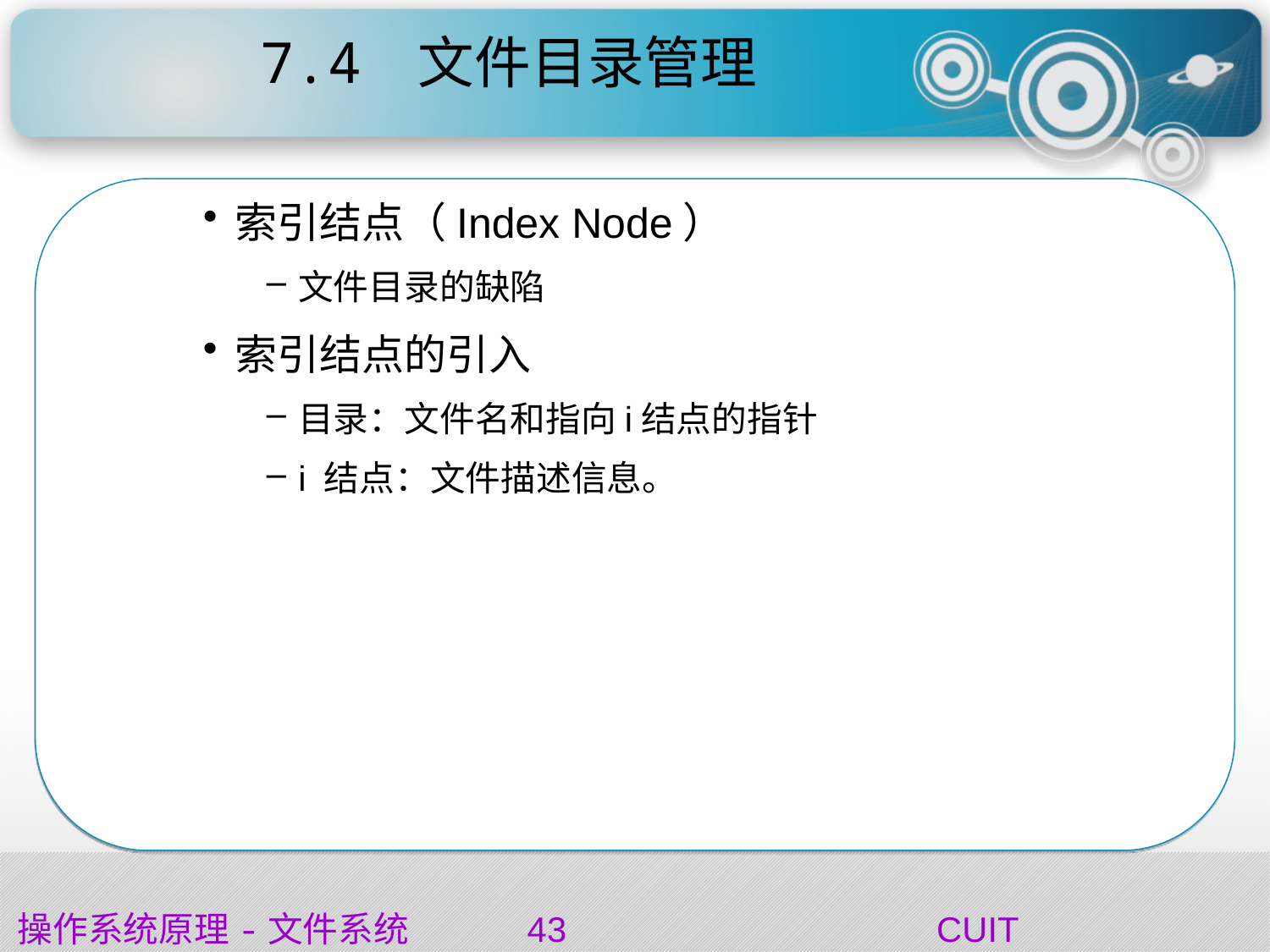

# 7.4   文件目录管理
索引结点（Index Node）
文件目录的缺陷
索引结点的引入
目录：文件名和指向i结点的指针
i 结点：文件描述信息。